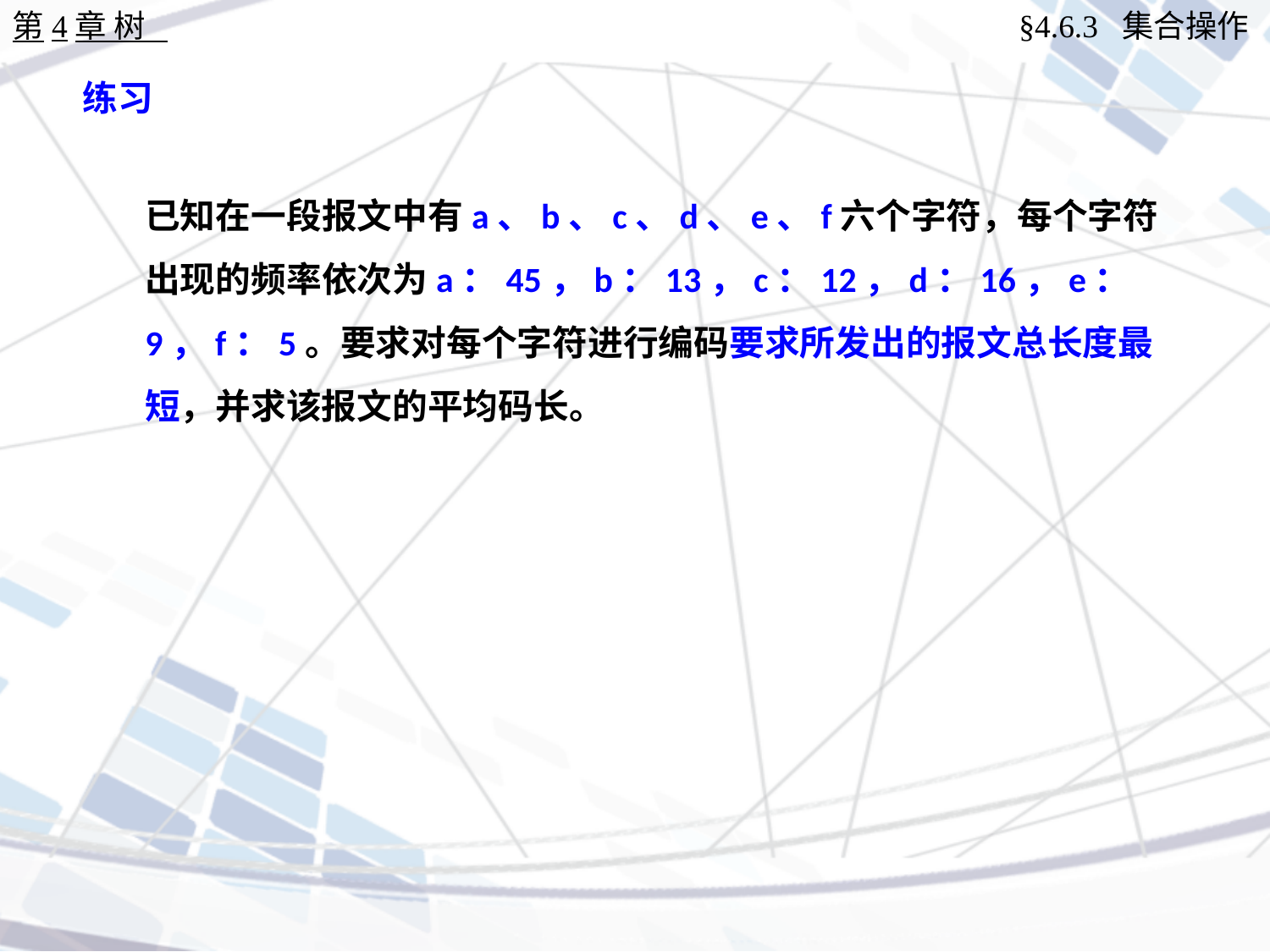

第4章 树
§4.6.3  集合操作
练习
已知在一段报文中有a、b、c、d、e、f六个字符，每个字符出现的频率依次为a：45，b：13，c：12，d：16，e：9，f：5。要求对每个字符进行编码要求所发出的报文总长度最短，并求该报文的平均码长。